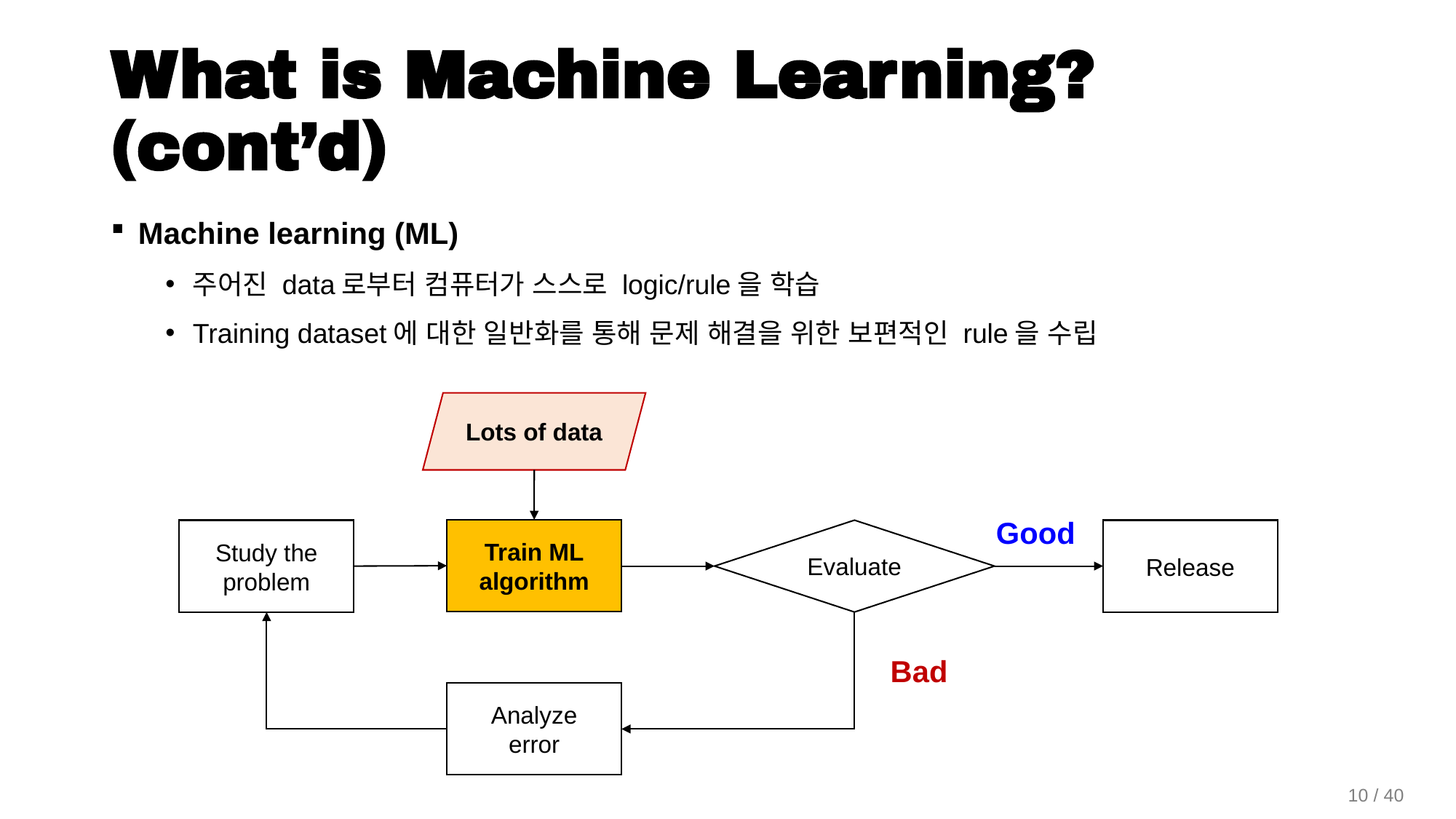

What is Machine Learning? (cont’d)
Machine learning (ML)
주어진 data로부터 컴퓨터가 스스로 logic/rule을 학습
Training dataset에 대한 일반화를 통해 문제 해결을 위한 보편적인 rule을 수립

Lots of data
Train ML
algorithm
Good
Establish
rules
Study the
problem
Evaluate
Release
Bad
Analyze
error